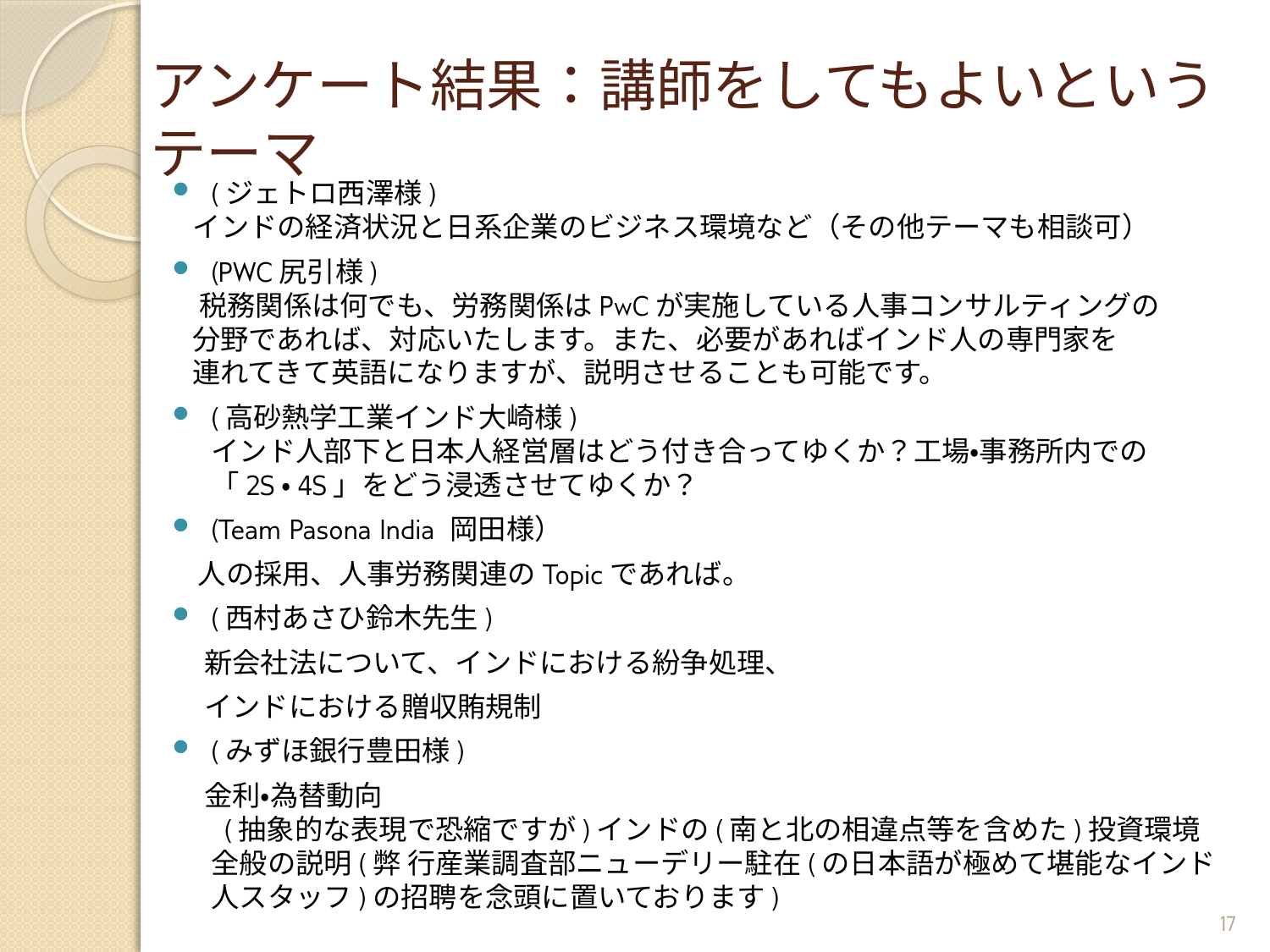

# アンケート結果：講師をしてもよいというテーマ
(ジェトロ西澤様)
    インドの経済状況と日系企業のビジネス環境など（その他テーマも相談可）
(PWC尻引様)
     税務関係は何でも、労務関係はPwCが実施している人事コンサルティングの
     分野であれば、対応いたします。また、必要があればインド人の専門家を
     連れてきて英語になりますが、説明させることも可能です。
(高砂熱学工業インド大崎様)
	インド人部下と日本人経営層はどう付き合ってゆくか？工場・事務所内での「2S・4S」をどう浸透させてゆくか？
(Team Pasona India 岡田様）
   人の採用、人事労務関連のTopicであれば。
(西村あさひ鈴木先生)
    新会社法について、インドにおける紛争処理、
    インドにおける贈収賄規制
(みずほ銀行豊田様)
    金利・為替動向
 (抽象的な表現で恐縮ですが)インドの(南と北の相違点等を含めた)投資環境全般の説明(弊 行産業調査部ニューデリー駐在(の日本語が極めて堪能なインド人スタッフ)の招聘を念頭に置いております)

17